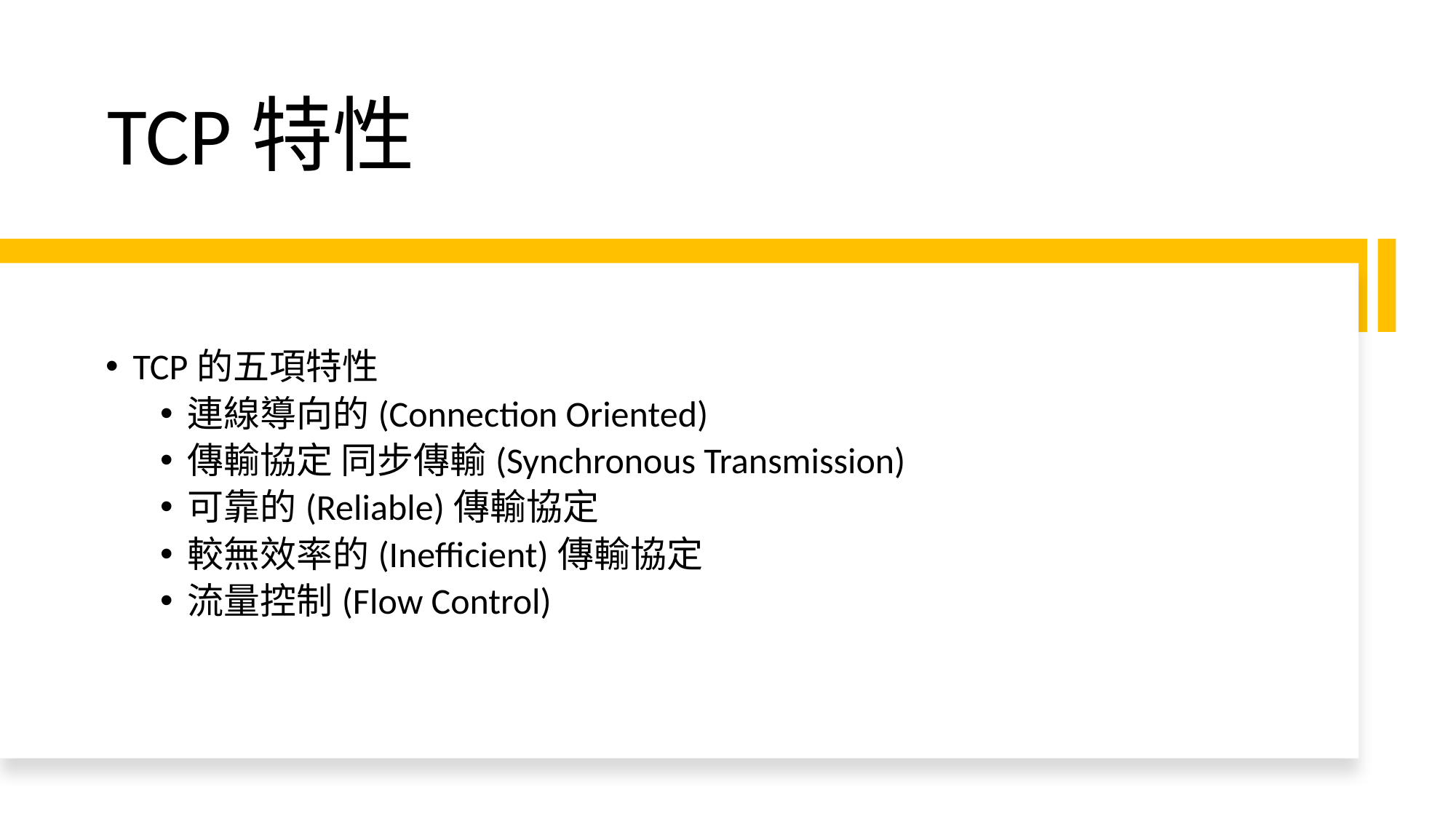

# TCP特性

TCP的五項特性
連線導向的(Connection Oriented)
傳輸協定 同步傳輸(Synchronous Transmission)
可靠的(Reliable)傳輸協定
較無效率的(Inefficient)傳輸協定
流量控制(Flow Control)